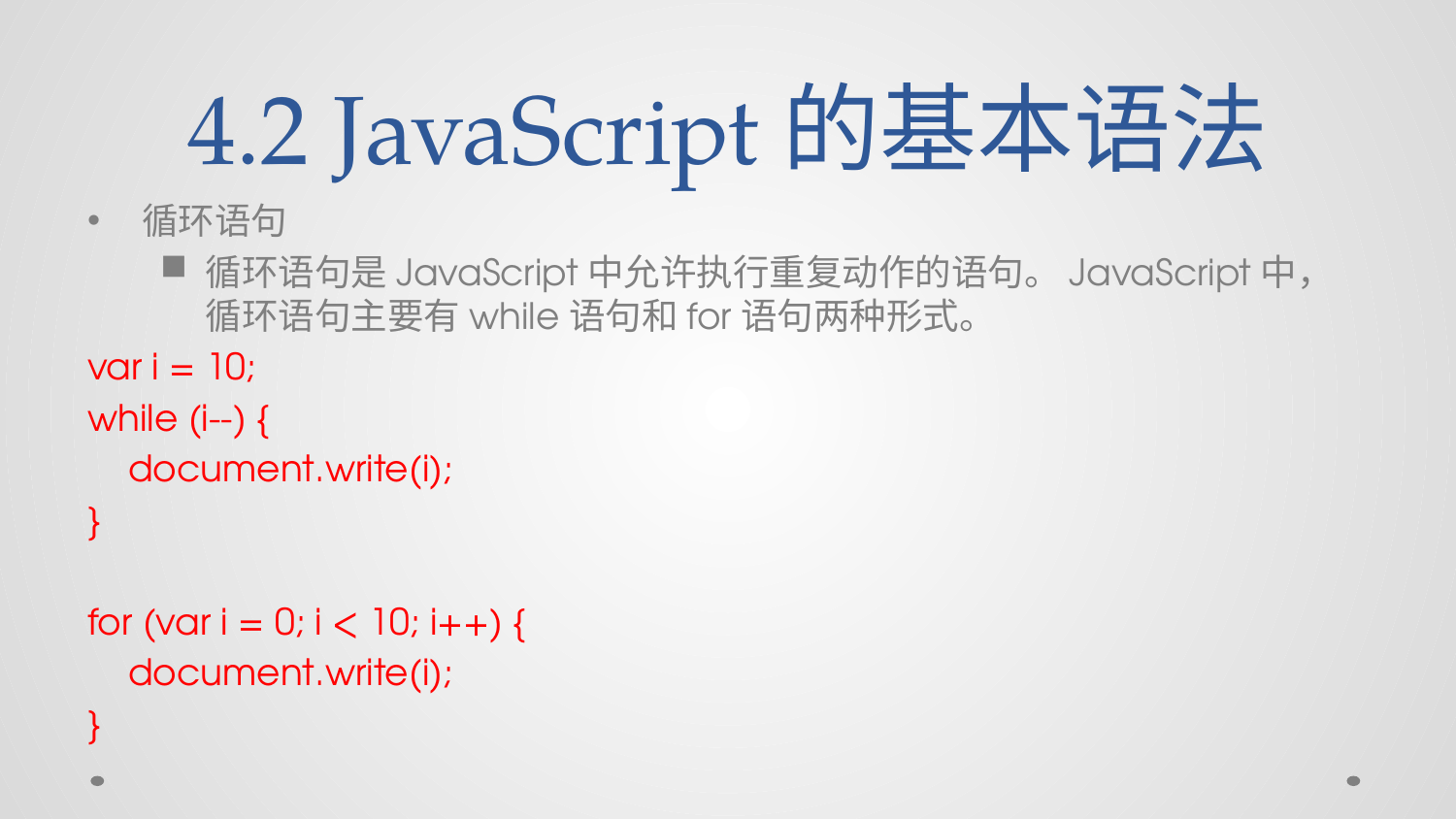

# 4.2 JavaScript的基本语法
循环语句
循环语句是JavaScript中允许执行重复动作的语句。JavaScript中，循环语句主要有while语句和for语句两种形式。
var i = 10;
while (i--) {
    document.write(i);
}

for (var i = 0; i < 10; i++) {
    document.write(i);
}